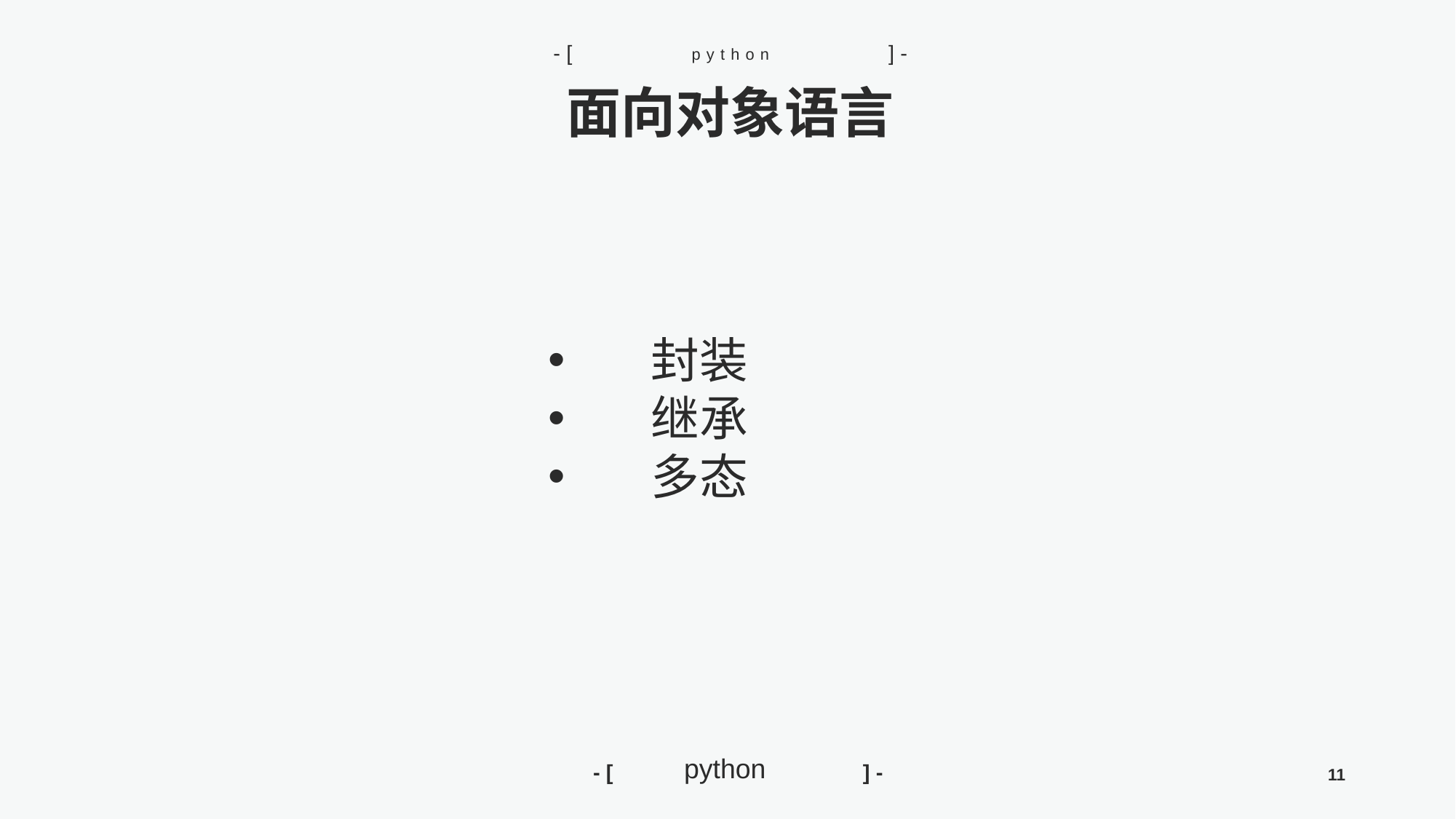

-[
]-
python
面向对象语言
封装
继承
多态